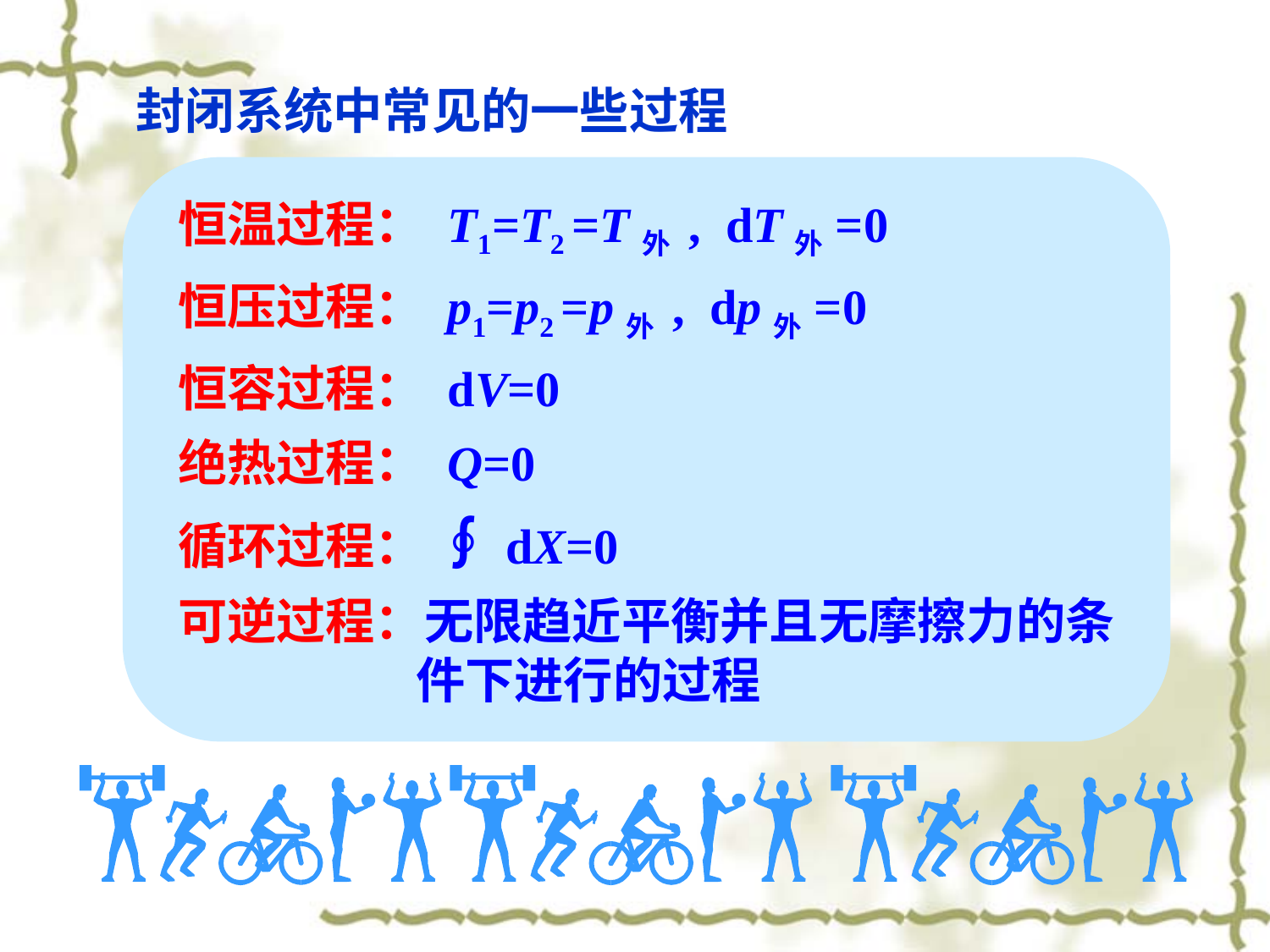

封闭系统中常见的一些过程

恒温过程： T1=T2 =T外 ,  dT外=0
恒压过程： p1=p2 =p外 ,  dp外=0
恒容过程： dV=0
绝热过程： Q=0
循环过程： ∮dX=0
可逆过程：无限趋近平衡并且无摩擦力的条件下进行的过程